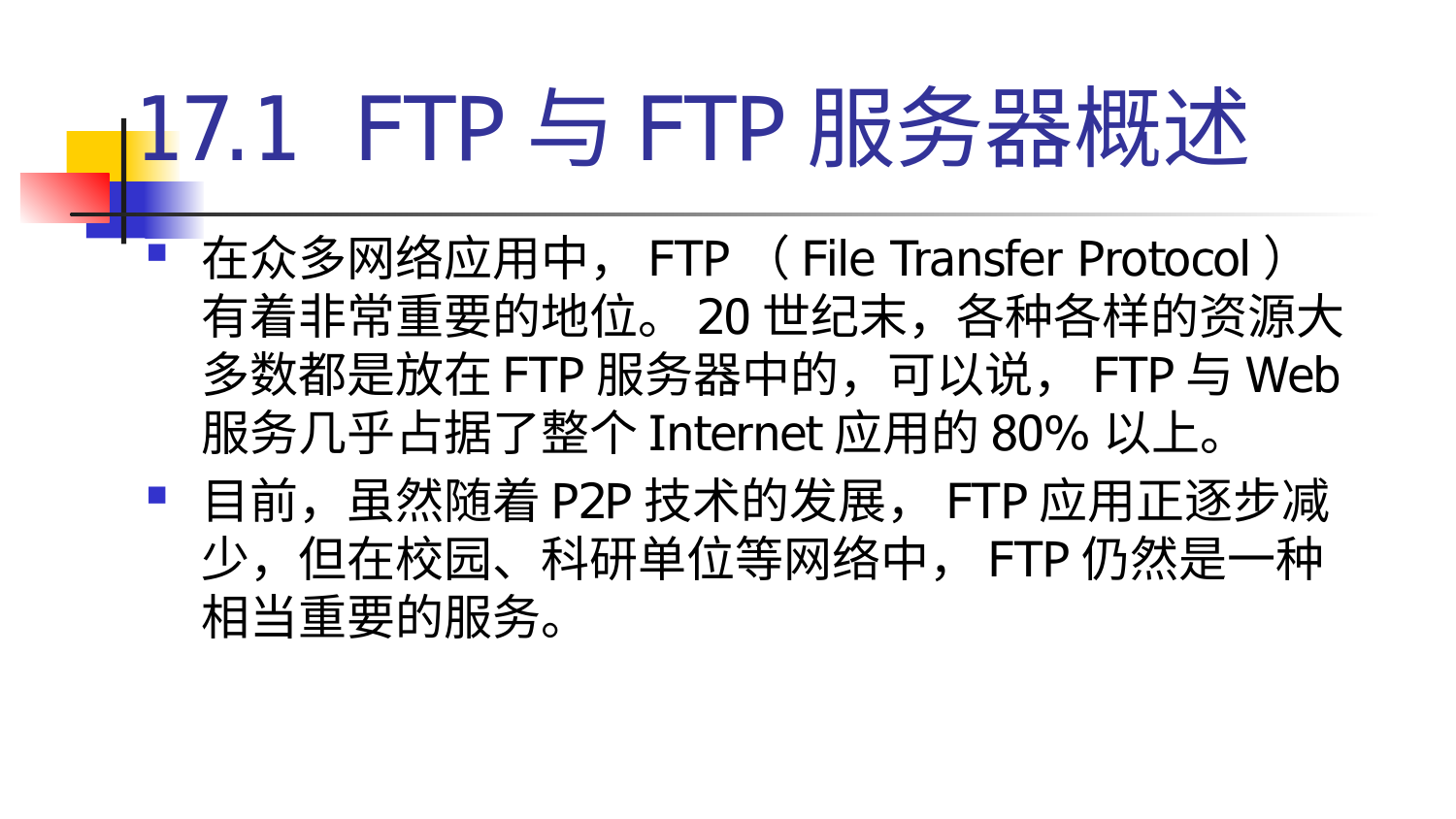

# 17.1  FTP与FTP服务器概述
在众多网络应用中，FTP（File Transfer Protocol）有着非常重要的地位。20世纪末，各种各样的资源大多数都是放在FTP服务器中的，可以说，FTP与Web服务几乎占据了整个Internet应用的80%以上。
目前，虽然随着P2P技术的发展，FTP应用正逐步减少，但在校园、科研单位等网络中，FTP仍然是一种相当重要的服务。